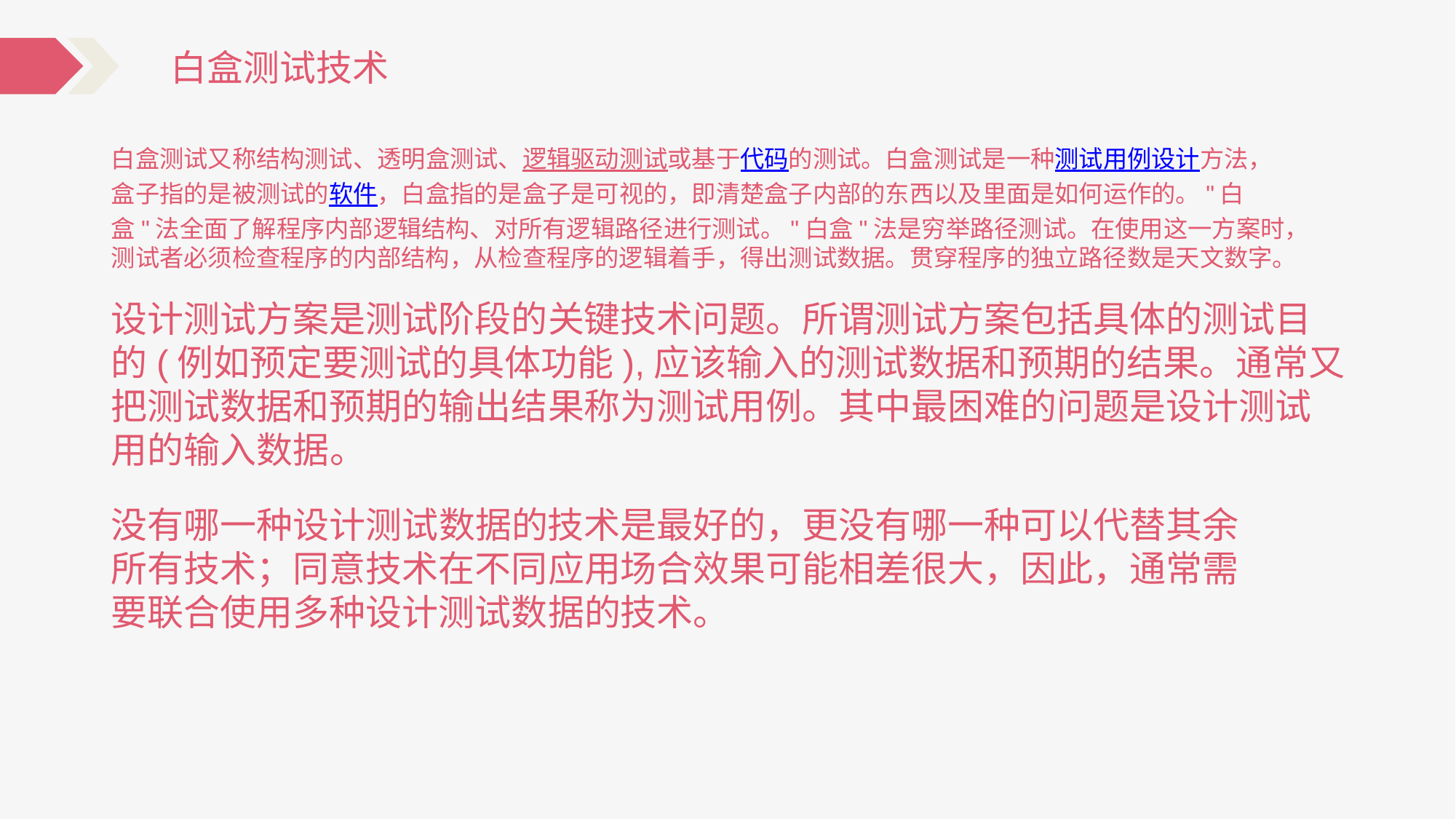

白盒测试技术
白盒测试又称结构测试、透明盒测试、逻辑驱动测试或基于代码的测试。白盒测试是一种测试用例设计方法，盒子指的是被测试的软件，白盒指的是盒子是可视的，即清楚盒子内部的东西以及里面是如何运作的。"白盒"法全面了解程序内部逻辑结构、对所有逻辑路径进行测试。"白盒"法是穷举路径测试。在使用这一方案时，测试者必须检查程序的内部结构，从检查程序的逻辑着手，得出测试数据。贯穿程序的独立路径数是天文数字。
设计测试方案是测试阶段的关键技术问题。所谓测试方案包括具体的测试目的(例如预定要测试的具体功能),应该输入的测试数据和预期的结果。通常又把测试数据和预期的输出结果称为测试用例。其中最困难的问题是设计测试用的输入数据。
没有哪一种设计测试数据的技术是最好的，更没有哪一种可以代替其余所有技术；同意技术在不同应用场合效果可能相差很大，因此，通常需要联合使用多种设计测试数据的技术。